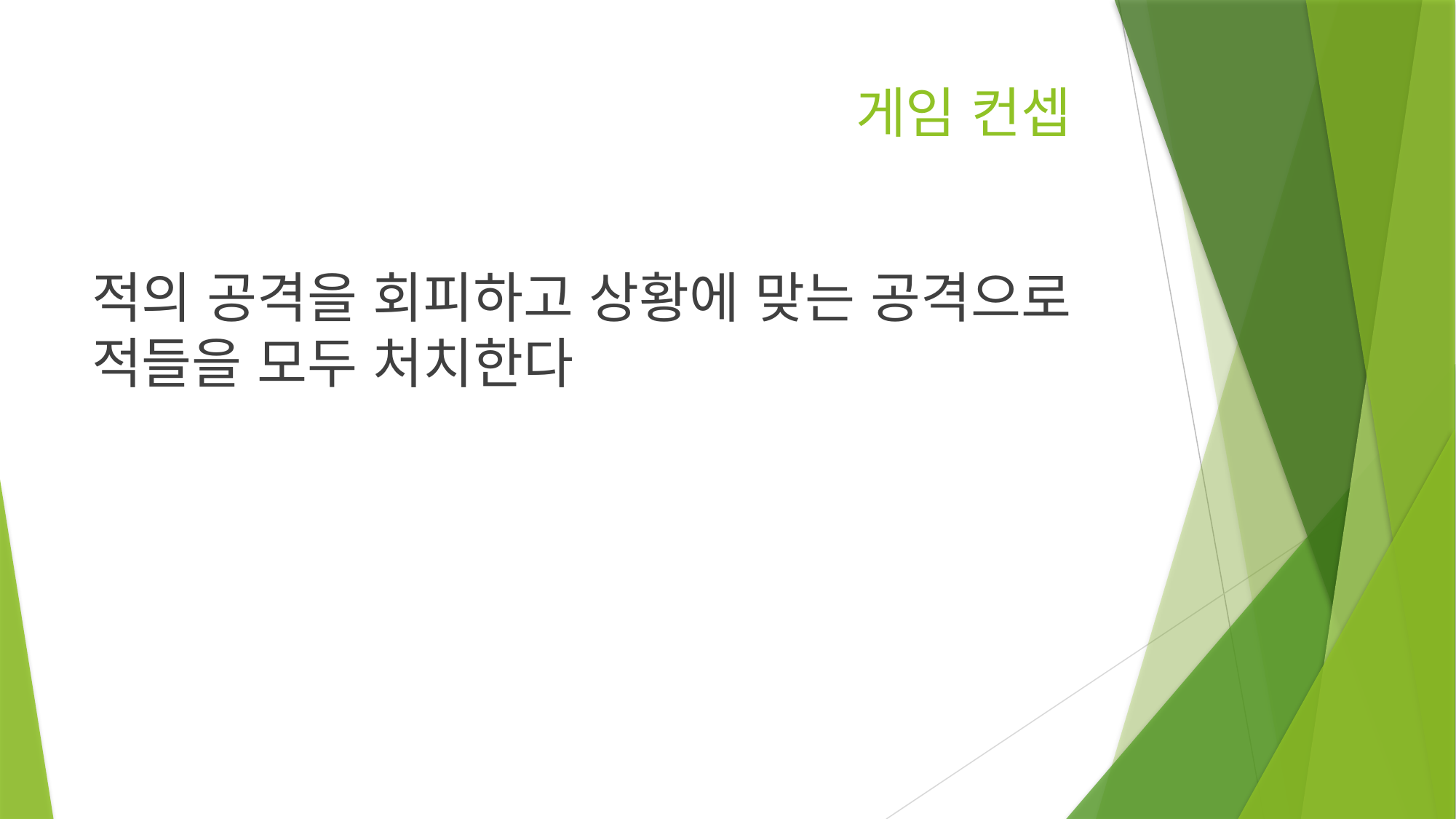

# 게임 컨셉
적의 공격을 회피하고 상황에 맞는 공격으로 적들을 모두 처치한다